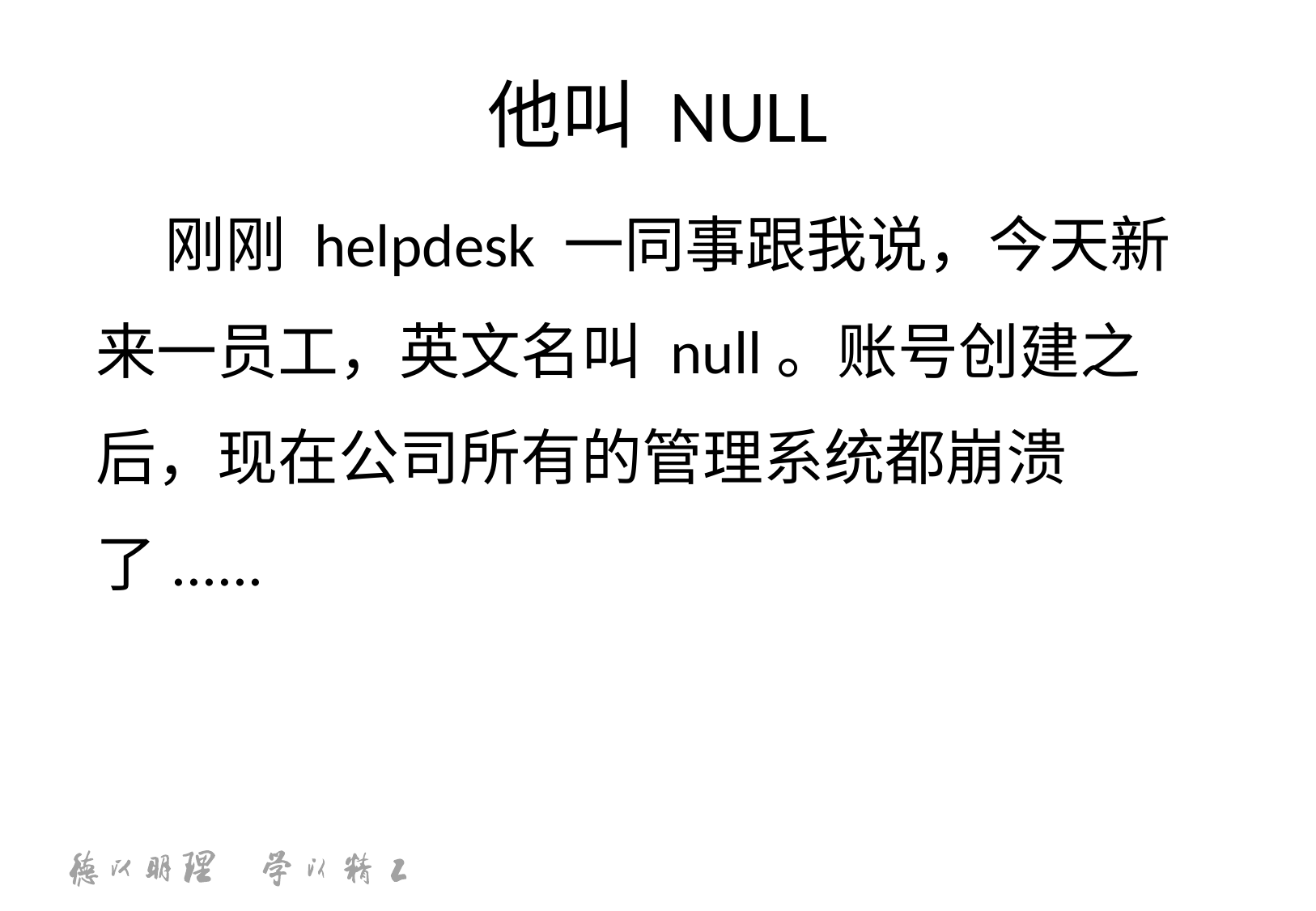

# 他叫 NULL
    刚刚 helpdesk 一同事跟我说，今天新来一员工，英文名叫 null。账号创建之后，现在公司所有的管理系统都崩溃了......

129